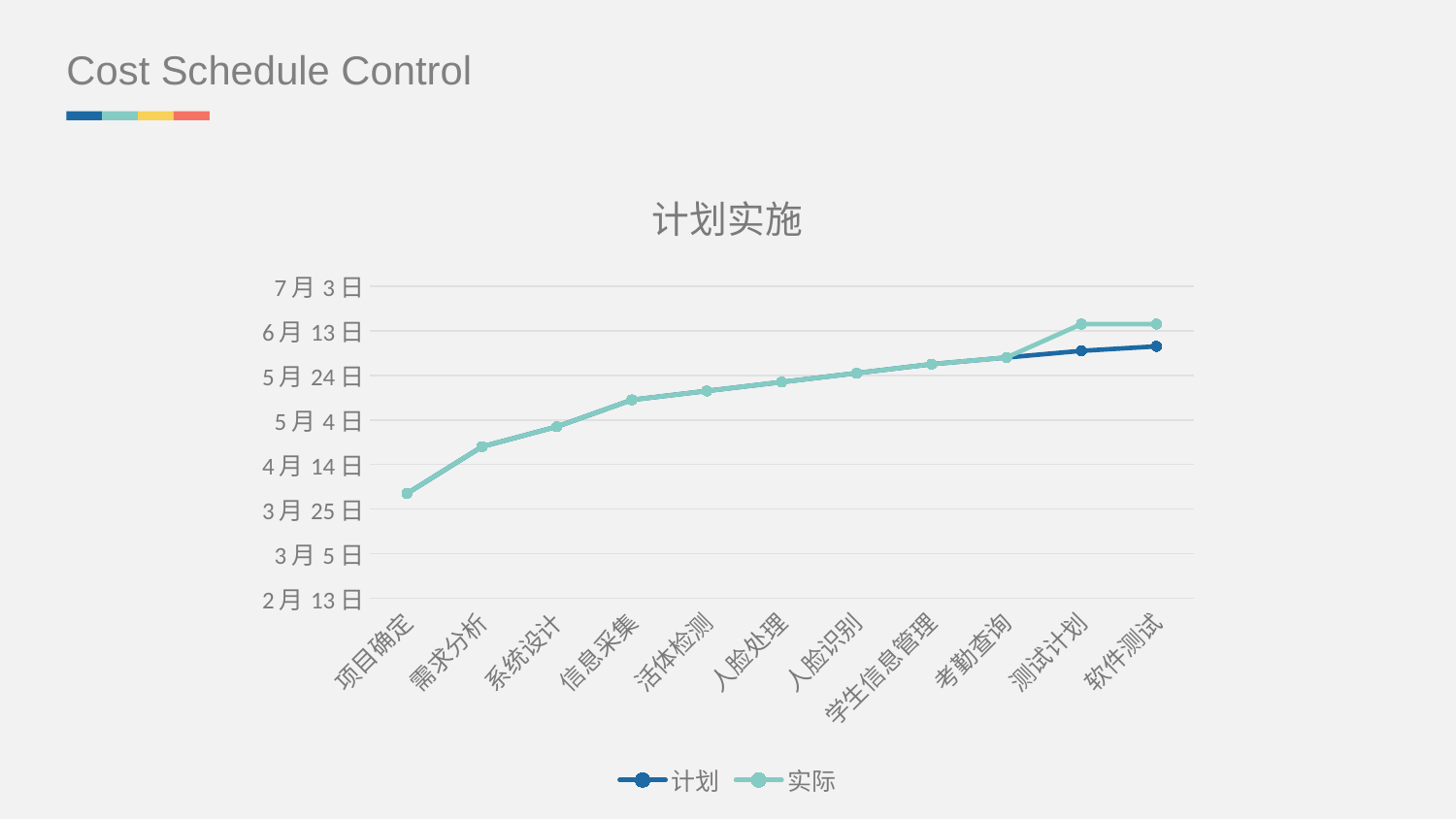

Cost Schedule Control

### Chart: 计划实施

| Category | 计划 | 实际 |
|---|---|---|
| 项目确定 | 44287.0 | 44287.0 |
| 需求分析 | 44308.0 | 44308.0 |
| 系统设计 | 44317.0 | 44317.0 |
| 信息采集 | 44329.0 | 44329.0 |
| 活体检测 | 44333.0 | 44333.0 |
| 人脸处理 | 44337.0 | 44337.0 |
| 人脸识别 | 44341.0 | 44341.0 |
| 学生信息管理 | 44345.0 | 44345.0 |
| 考勤查询 | 44348.0 | 44348.0 |
| 测试计划 | 44351.0 | 44363.0 |
| 软件测试 | 44353.0 | 44363.0 |